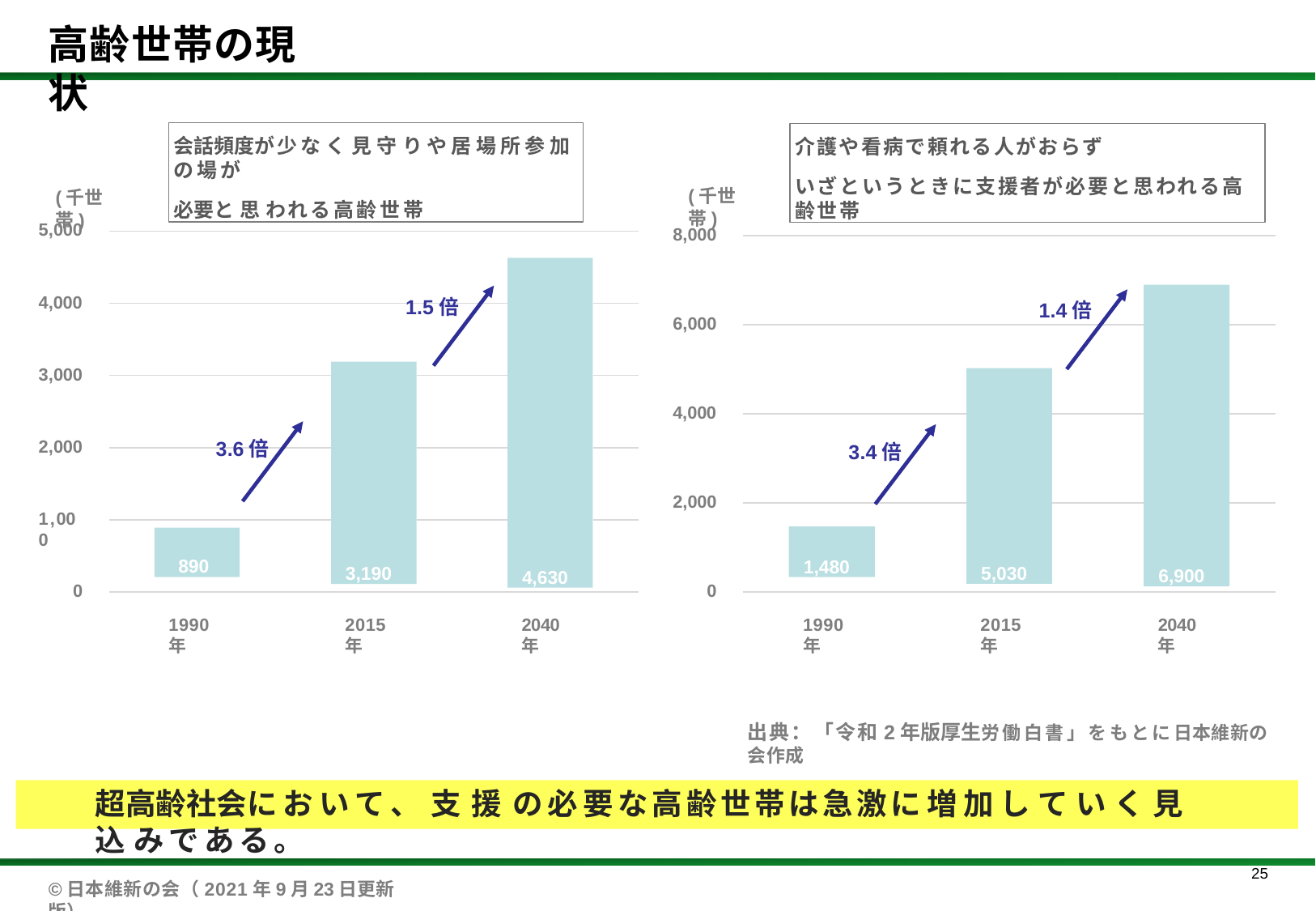

# 高齢世帯の現状
会話頻度が少なく見守りや居場所参加の場が
必要と思われる高齢世帯
介護や看病で頼れる人がおらず
いざというときに支援者が必要と思われる高齢世帯
(千世帯)
(千世帯)
5,000
8,000

4,630

6,900

4,000

1.5倍
1.4倍

6,000

3,000

3,190

5,030

4,000

2,000
3.6倍
3.4倍

2,000

1,000

1,480

890
0
0

1990年
2015年
2040年
1990年
2015年
2040年
出典：「令和2年版厚生労働白書」をもとに日本維新の会作成

超高齢社会において、支援の必要な高齢世帯は急激に増加していく見込みである。
25
©日本維新の会（2021年9月23日更新版）